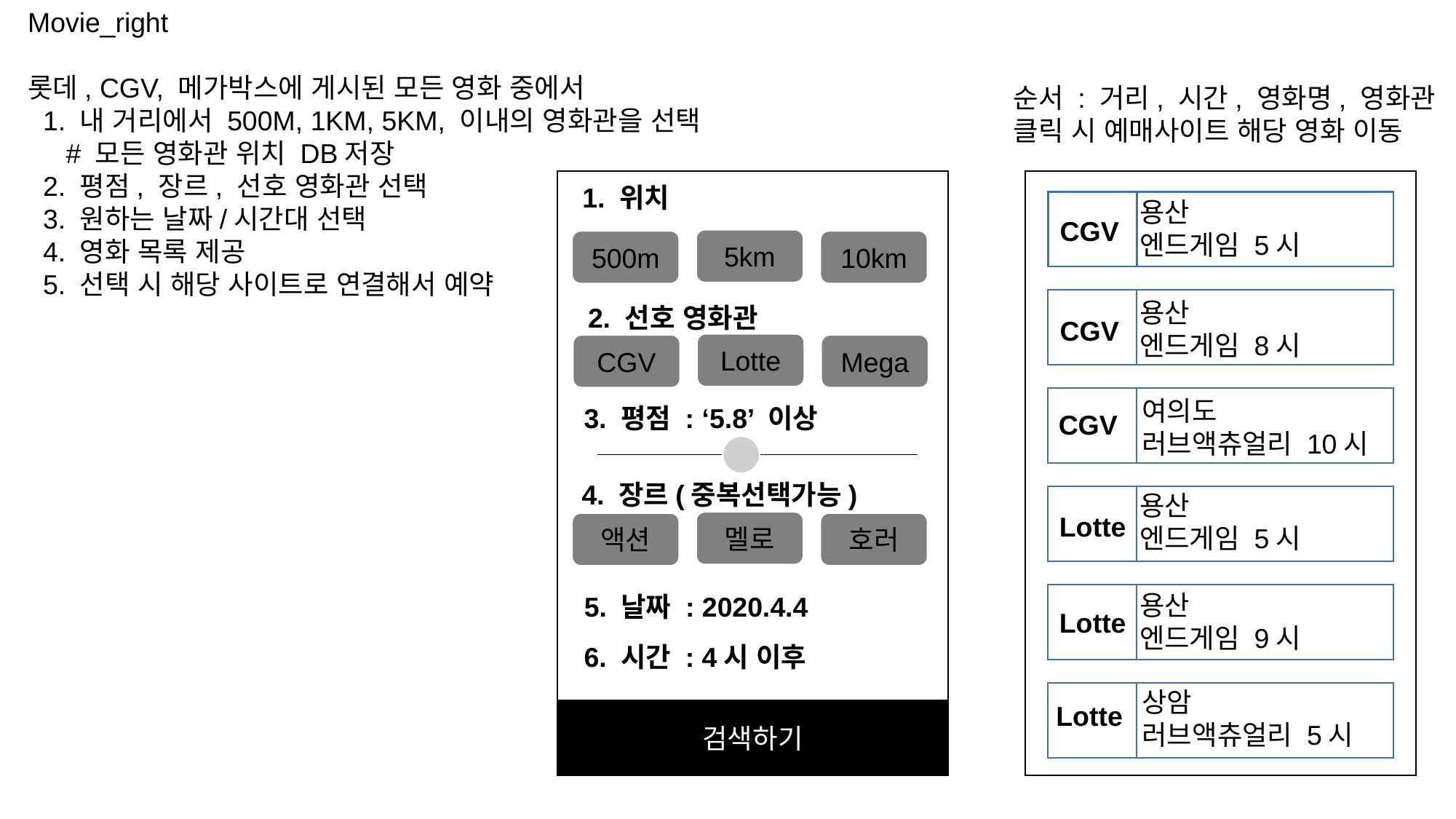

Movie_right

롯데, CGV, 메가박스에 게시된 모든 영화 중에서
  1. 내 거리에서 500M, 1KM, 5KM, 이내의 영화관을 선택
     # 모든 영화관 위치 DB저장
  2. 평점, 장르, 선호 영화관 선택
  3. 원하는 날짜/시간대 선택
  4. 영화 목록 제공
  5. 선택 시 해당 사이트로 연결해서 예약
순서 : 거리, 시간, 영화명, 영화관
클릭 시 예매사이트 해당 영화 이동

1. 위치
용산
엔드게임 5시

CGV
5km
500m
10km
용산
엔드게임 8시

2. 선호 영화관
CGV
Lotte
CGV
Mega
여의도
러브액츄얼리 10시

3. 평점 : ‘5.8’ 이상
CGV

4. 장르(중복선택가능)
용산
엔드게임 5시

Lotte
멜로
액션
호러
용산
엔드게임 9시
5. 날짜 : 2020.4.4

Lotte
6. 시간 : 4시 이후
상암
러브액츄얼리 5시

Lotte
검색하기